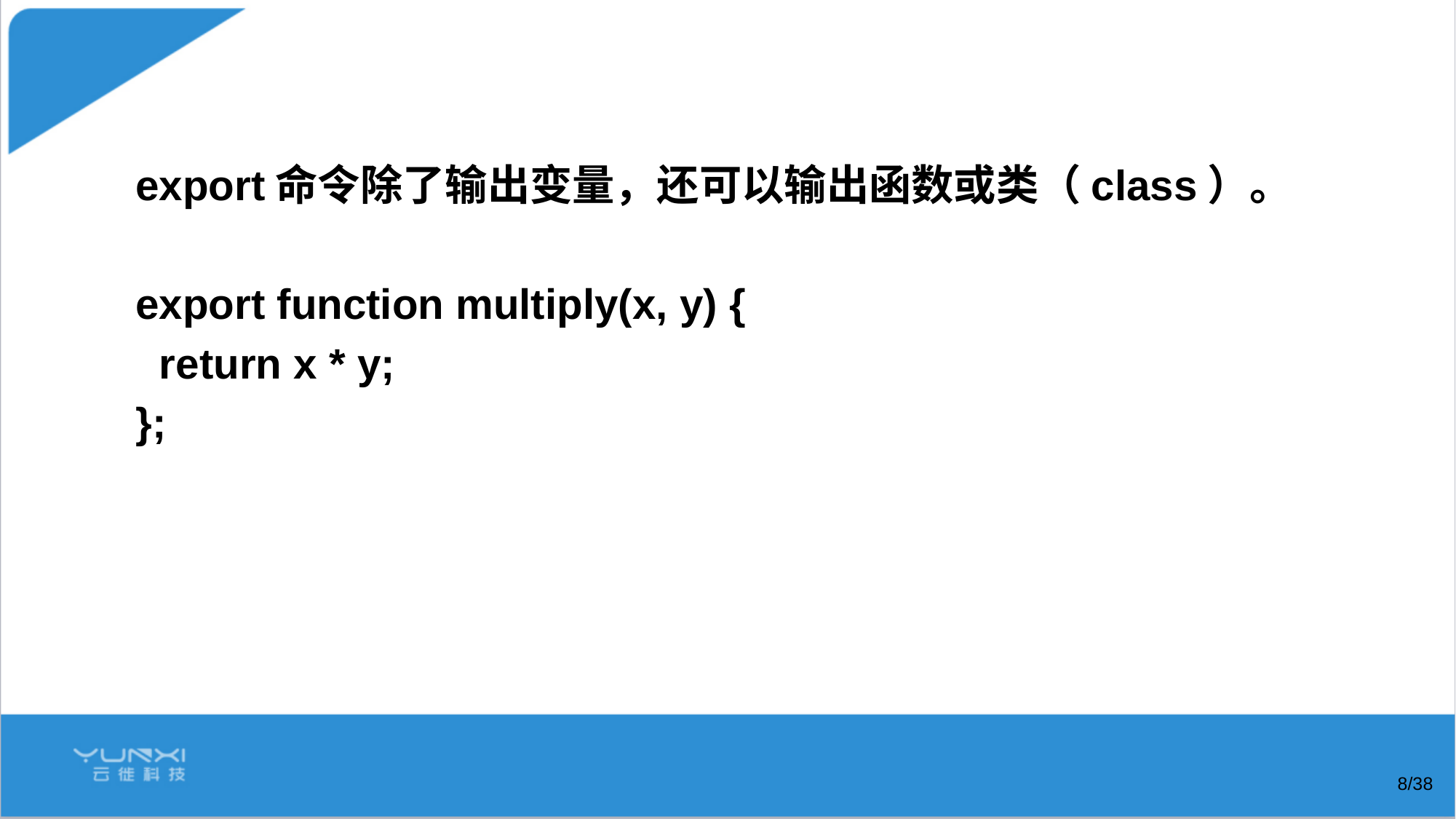

#
export命令除了输出变量，还可以输出函数或类（class）。

export function multiply(x, y) {
  return x * y;
};
8/38